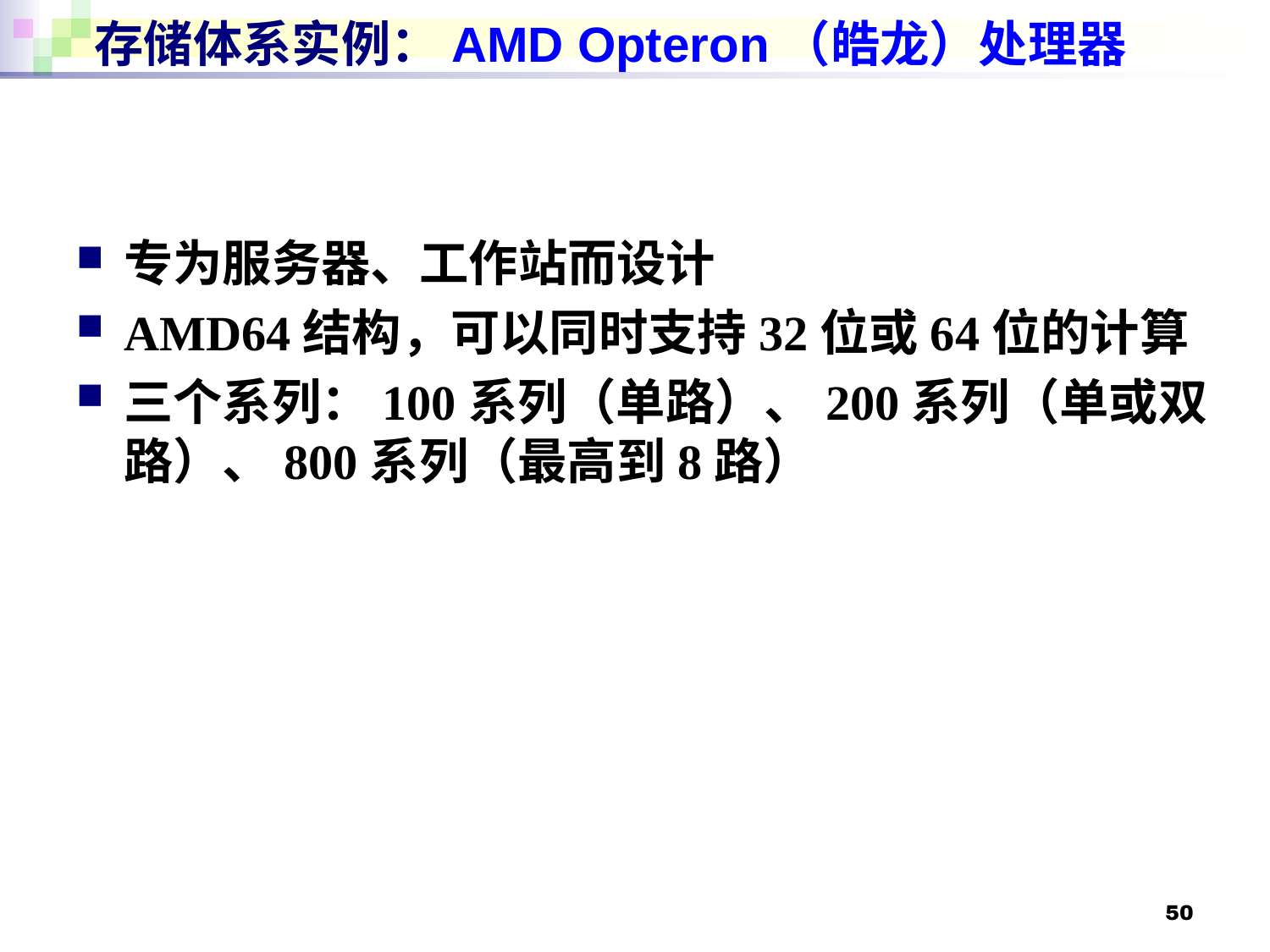

# 存储体系实例：AMD Opteron（皓龙）处理器
专为服务器、工作站而设计
AMD64结构，可以同时支持32位或64位的计算
三个系列：100系列（单路）、200系列（单或双路）、800系列（最高到8路）
50